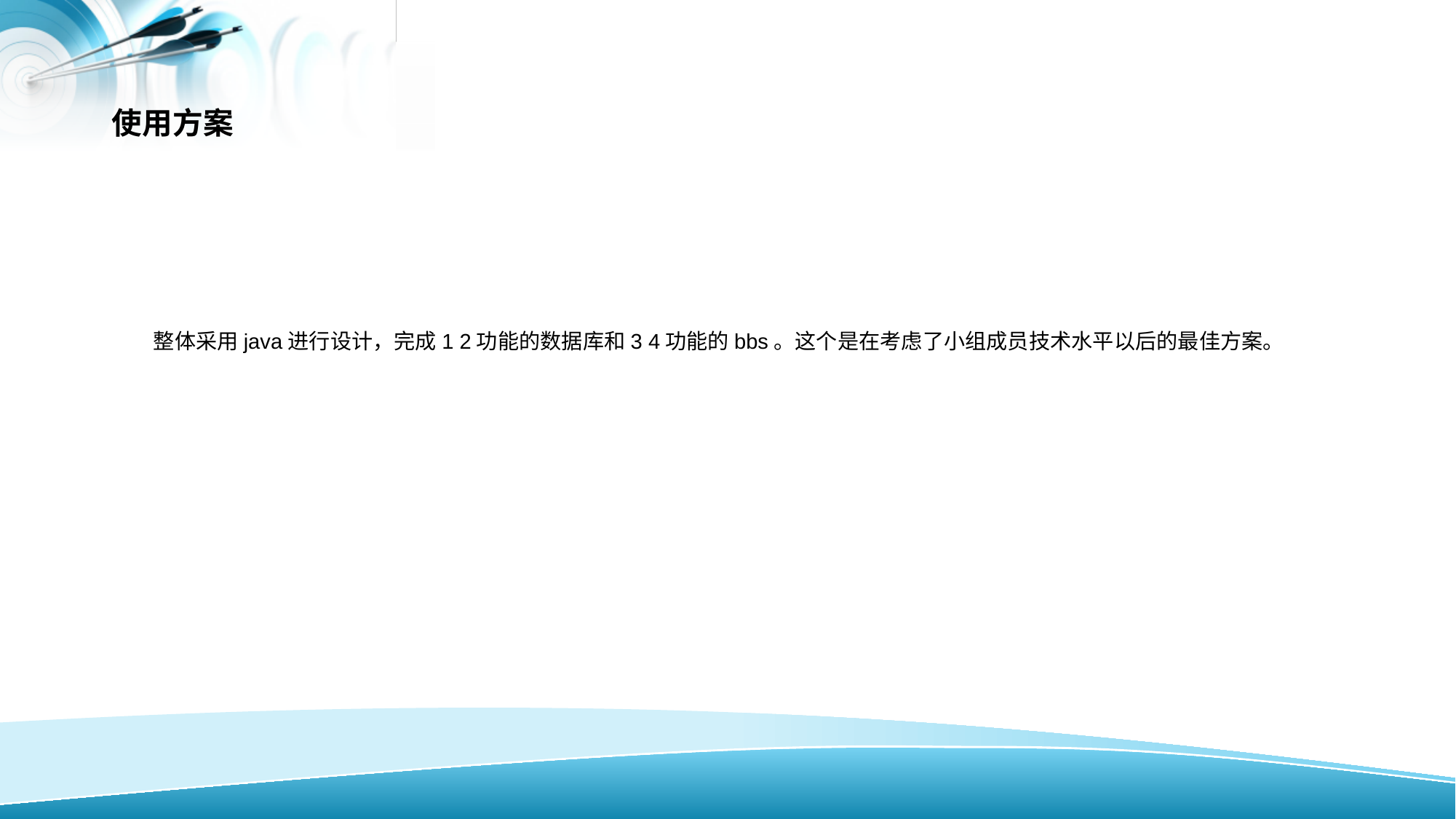

使用方案

整体采用java进行设计，完成1 2功能的数据库和3 4功能的bbs。这个是在考虑了小组成员技术水平以后的最佳方案。